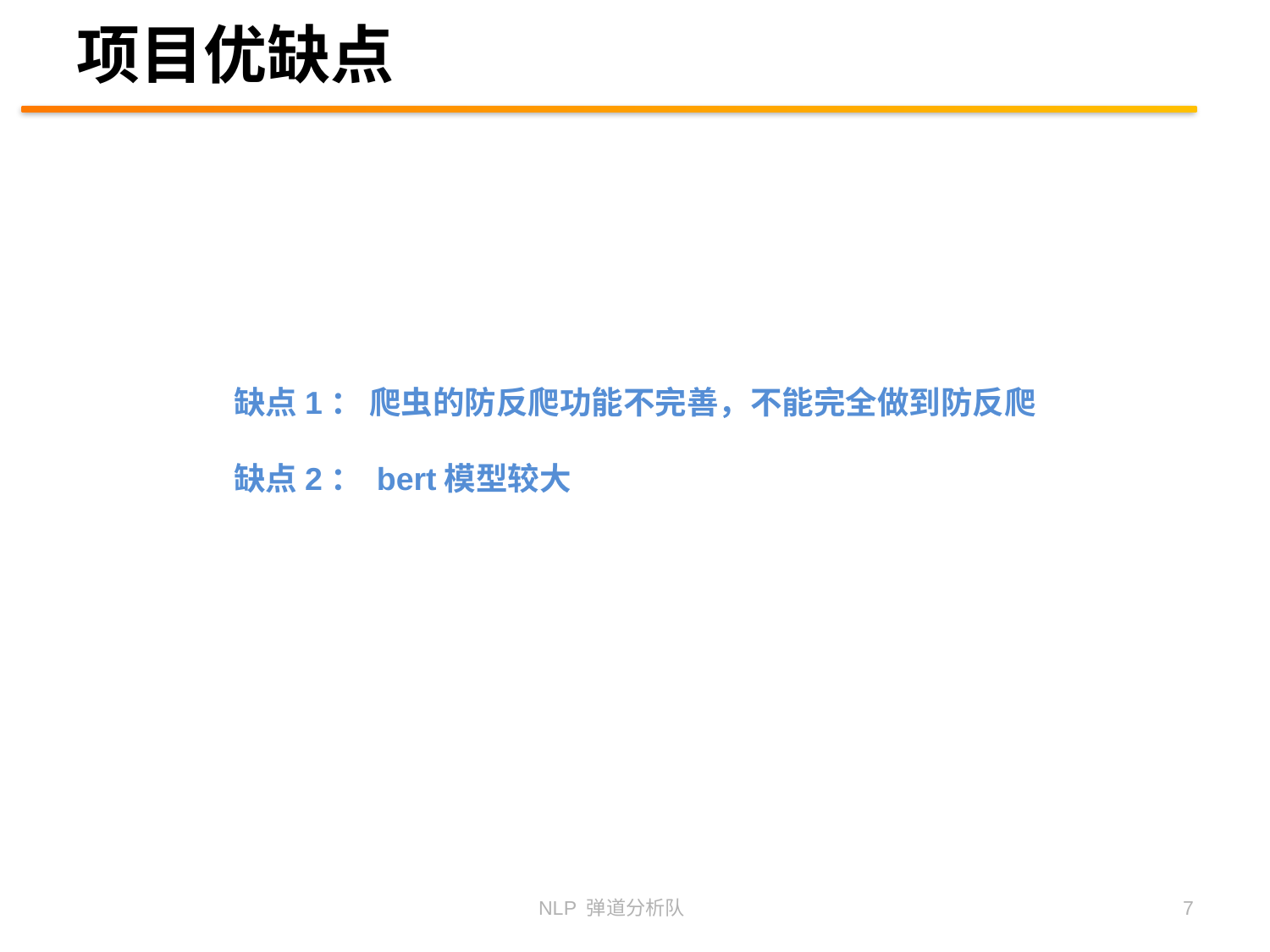

# 项目优缺点
缺点1： 爬虫的防反爬功能不完善，不能完全做到防反爬

缺点2： bert模型较大
NLP 弹道分析队
7